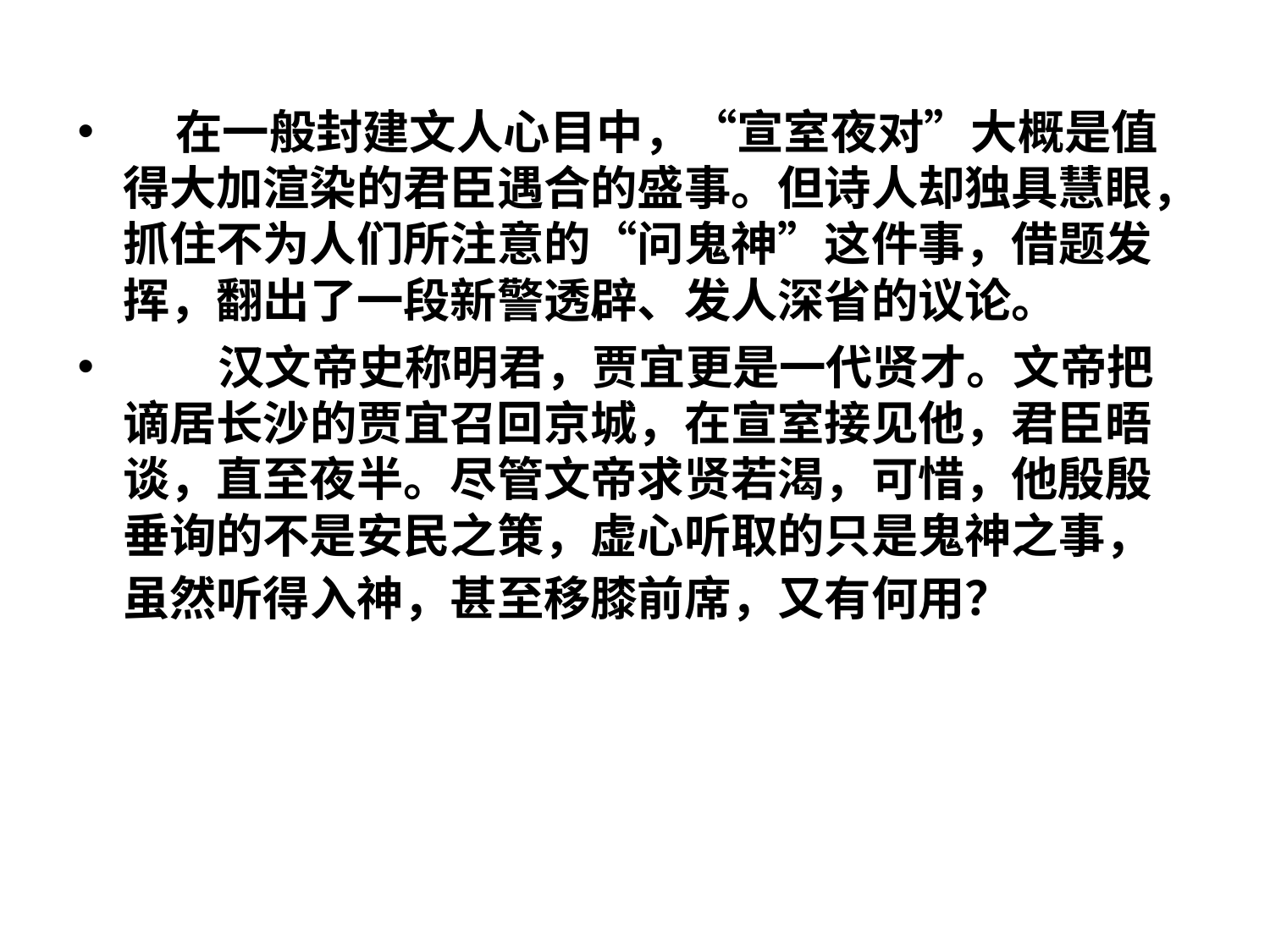

在一般封建文人心目中，“宣室夜对”大概是值得大加渲染的君臣遇合的盛事。但诗人却独具慧眼，抓住不为人们所注意的“问鬼神”这件事，借题发挥，翻出了一段新警透辟、发人深省的议论。
        汉文帝史称明君，贾宜更是一代贤才。文帝把谪居长沙的贾宜召回京城，在宣室接见他，君臣晤谈，直至夜半。尽管文帝求贤若渴，可惜，他殷殷垂询的不是安民之策，虚心听取的只是鬼神之事，虽然听得入神，甚至移膝前席，又有何用？